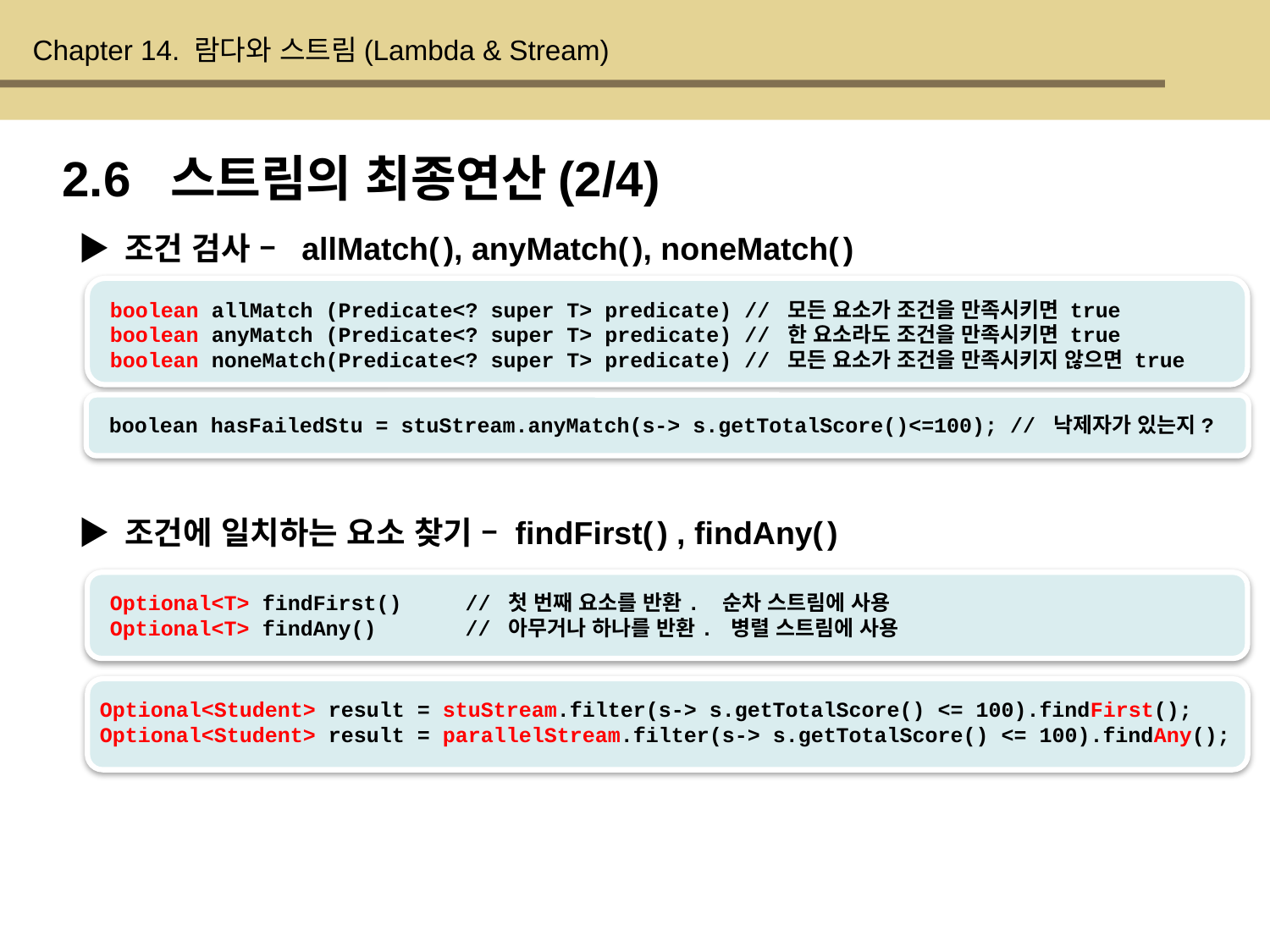

Chapter 14. 람다와 스트림(Lambda & Stream)

2.6  스트림의 최종연산(2/4)
▶ 조건 검사 –  allMatch( ), anyMatch( ), noneMatch( )

boolean allMatch (Predicate<? super T> predicate) // 모든 요소가 조건을 만족시키면 true
boolean anyMatch (Predicate<? super T> predicate) // 한 요소라도 조건을 만족시키면 true
boolean noneMatch(Predicate<? super T> predicate) // 모든 요소가 조건을 만족시키지 않으면 true

boolean hasFailedStu = stuStream.anyMatch(s-> s.getTotalScore()<=100); // 낙제자가 있는지?
▶ 조건에 일치하는 요소 찾기 – findFirst( ) , findAny( )

Optional<T> findFirst()     // 첫 번째 요소를 반환.  순차 스트림에 사용
Optional<T> findAny()       // 아무거나 하나를 반환. 병렬 스트림에 사용

Optional<Student> result = stuStream.filter(s-> s.getTotalScore() <= 100).findFirst();
Optional<Student> result = parallelStream.filter(s-> s.getTotalScore() <= 100).findAny();